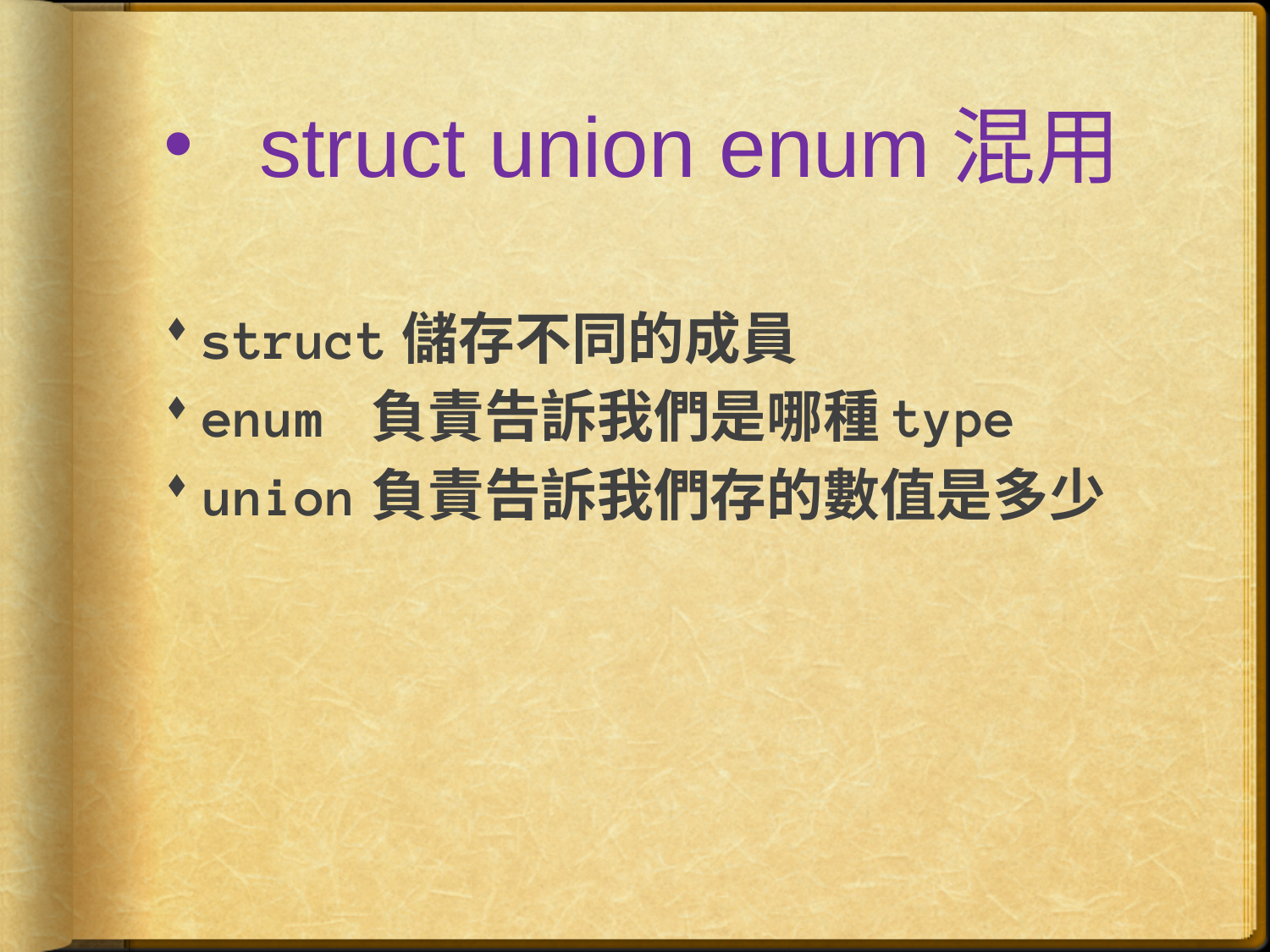

# struct union enum混用
struct儲存不同的成員
enum 負責告訴我們是哪種type
union負責告訴我們存的數值是多少